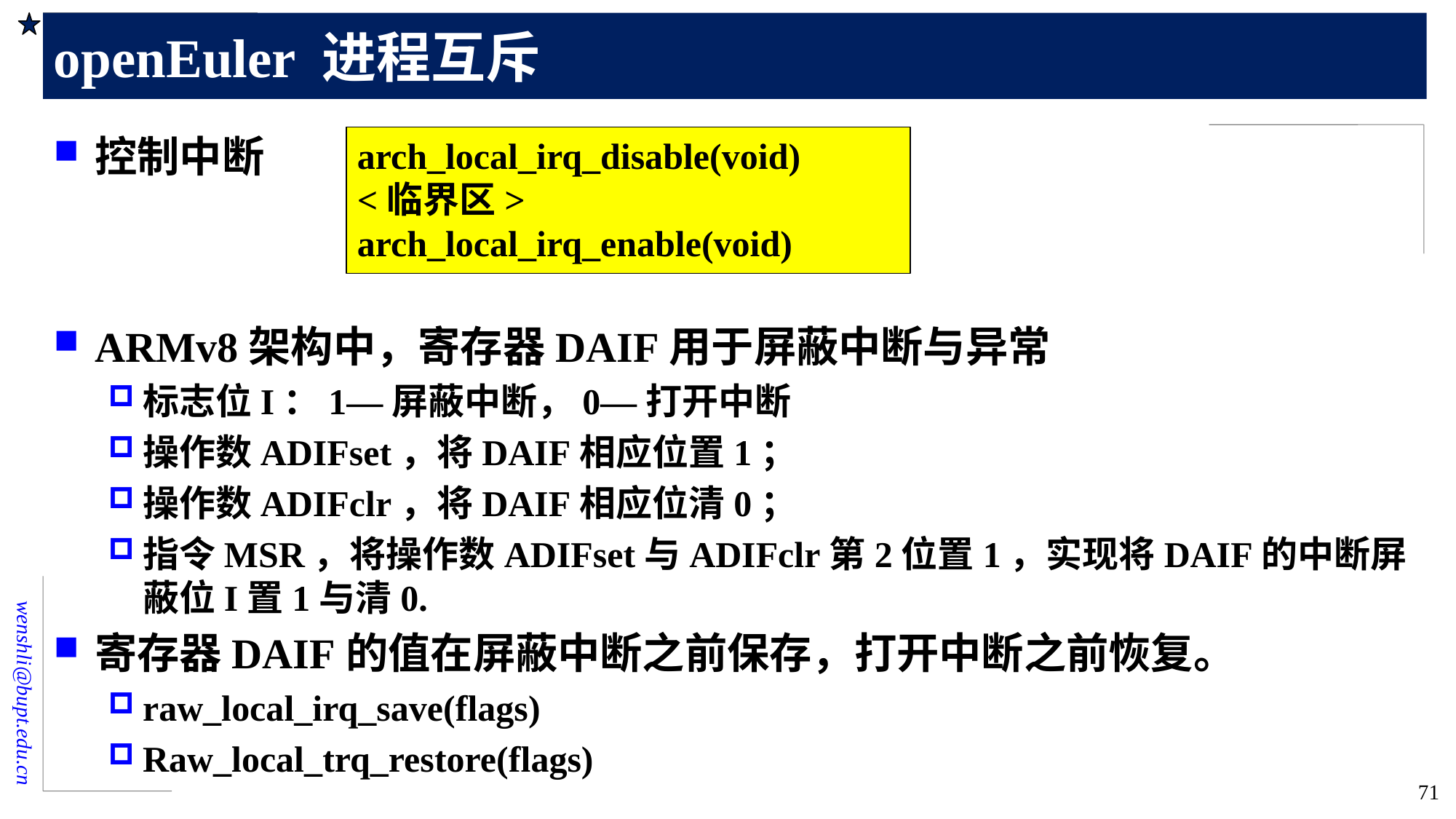

# openEuler 进程互斥
控制中断

ARMv8架构中，寄存器DAIF用于屏蔽中断与异常
标志位I：1—屏蔽中断，0—打开中断
操作数ADIFset，将DAIF相应位置1；
操作数ADIFclr，将DAIF相应位清0；
指令MSR，将操作数ADIFset与ADIFclr第2位置1，实现将DAIF的中断屏蔽位I置1与清0.
寄存器DAIF的值在屏蔽中断之前保存，打开中断之前恢复。
raw_local_irq_save(flags)
Raw_local_trq_restore(flags)
arch_local_irq_disable(void)
<临界区>
arch_local_irq_enable(void)
71